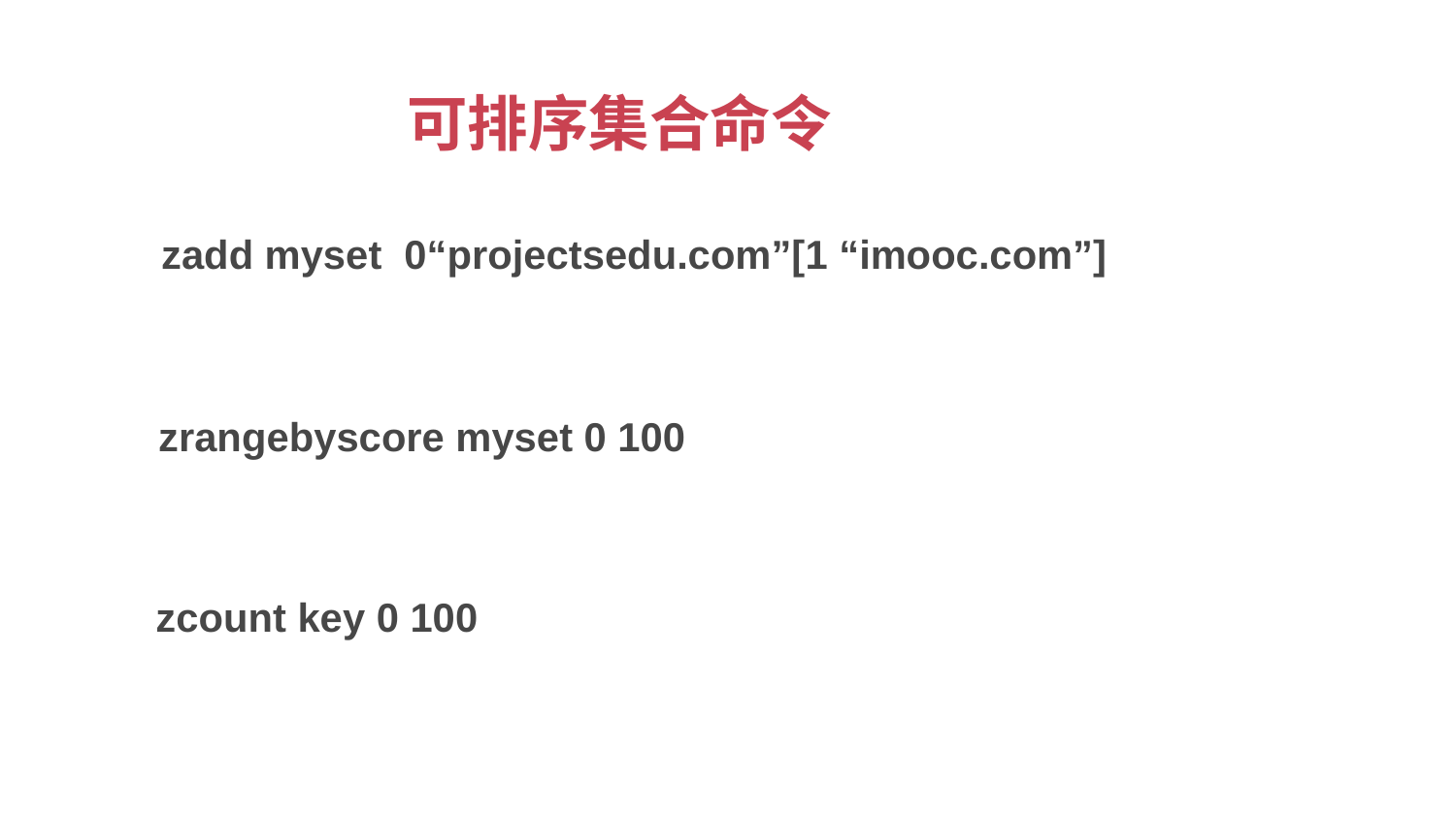

可排序集合命令
zadd myset  0“projectsedu.com”[1 “imooc.com”]
zrangebyscore myset 0 100
zcount key 0 100